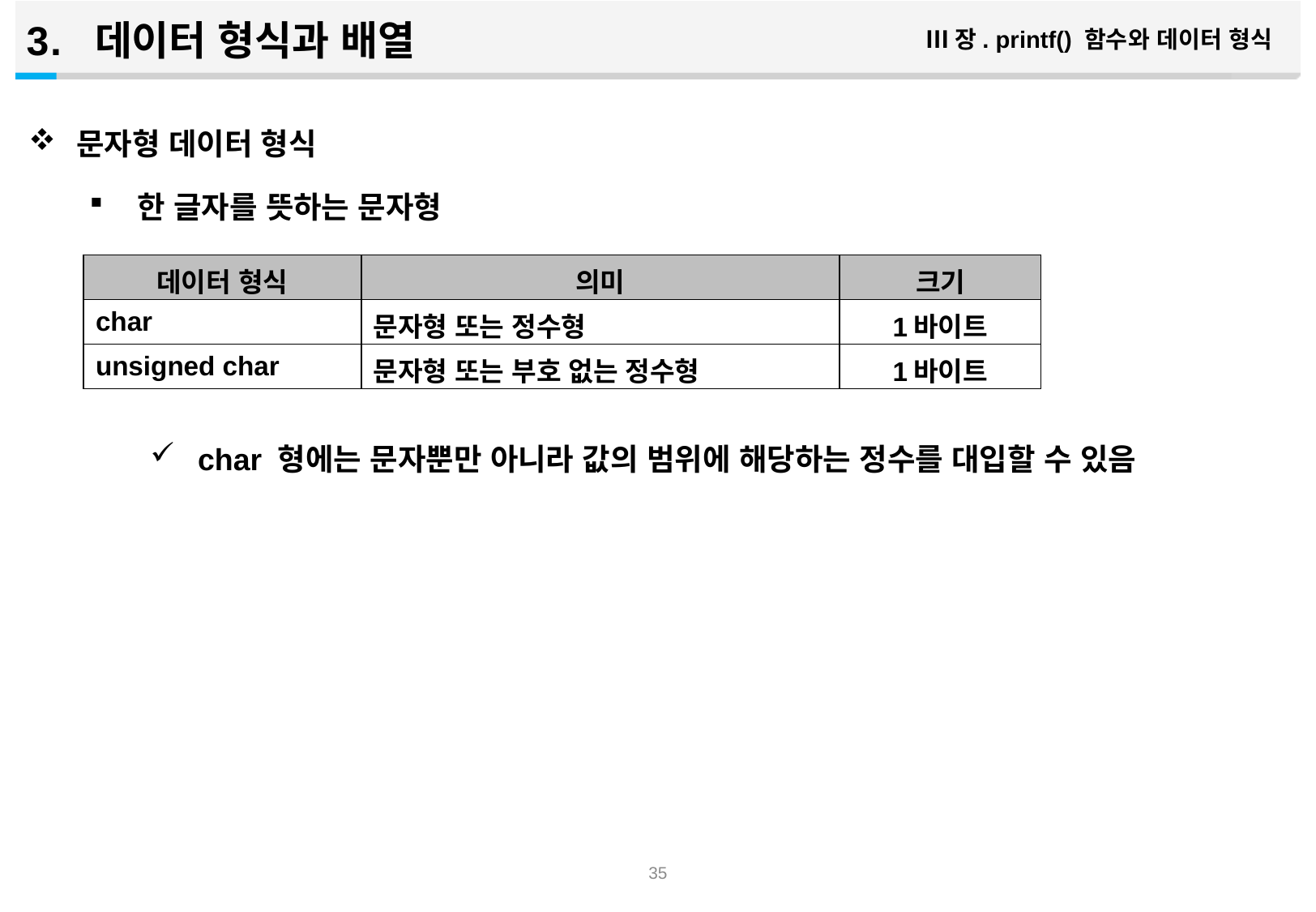

데이터 형식과 배열
Ⅲ장. printf() 함수와 데이터 형식
문자형 데이터 형식
한 글자를 뜻하는 문자형

char 형에는 문자뿐만 아니라 값의 범위에 해당하는 정수를 대입할 수 있음
| 데이터 형식 | 의미 | 크기 |
| --- | --- | --- |
| char | 문자형 또는 정수형 | 1바이트 |
| unsigned char | 문자형 또는 부호 없는 정수형 | 1바이트 |
35